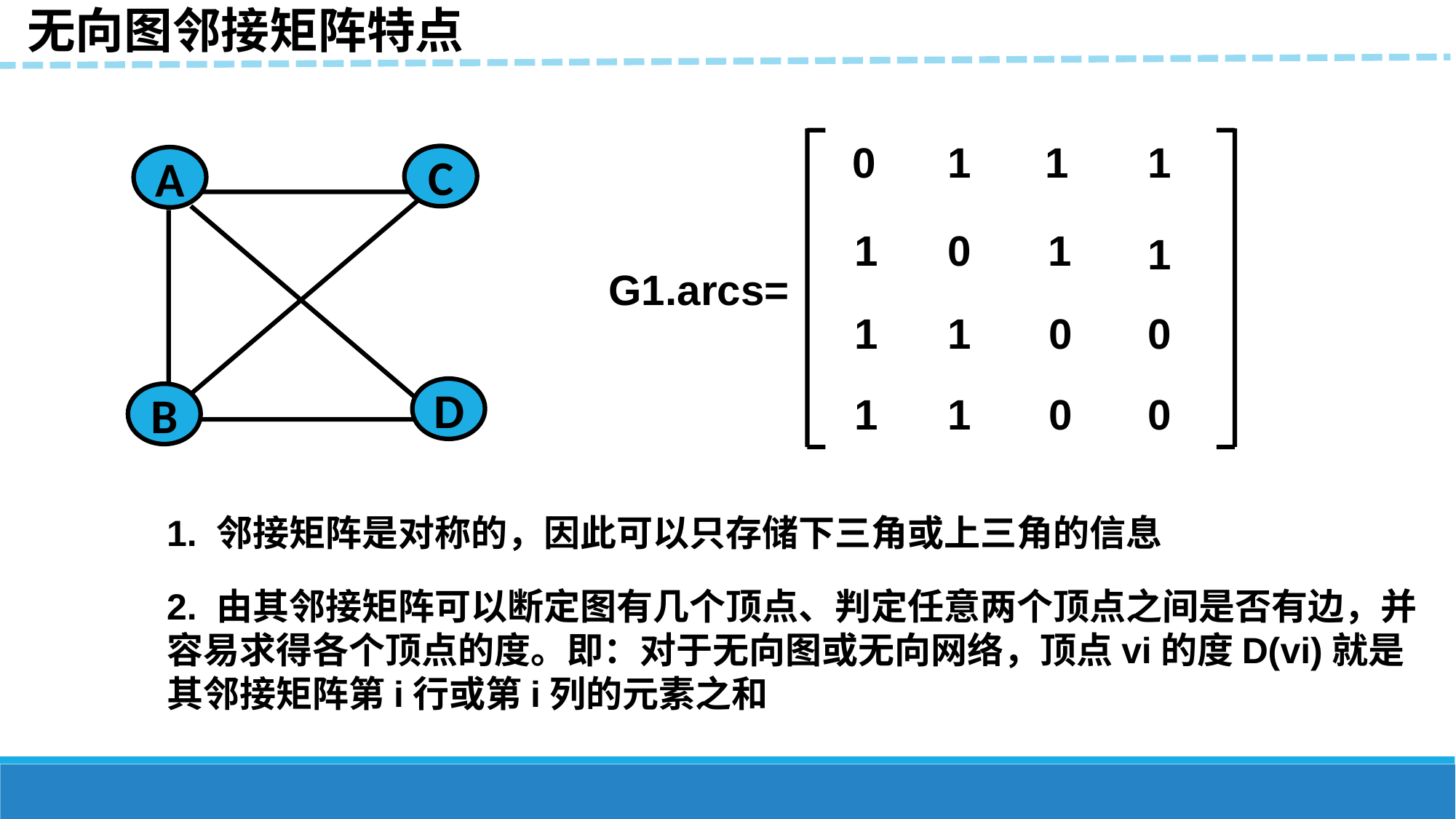

无向图邻接矩阵特点

0
1
1
1

1
0
1
1
1
1
0
0
1
1
0
0

G1.arcs=
C
A

D
B

1. 邻接矩阵是对称的，因此可以只存储下三角或上三角的信息
2. 由其邻接矩阵可以断定图有几个顶点、判定任意两个顶点之间是否有边，并容易求得各个顶点的度。即：对于无向图或无向网络，顶点vi的度D(vi)就是其邻接矩阵第i行或第i列的元素之和